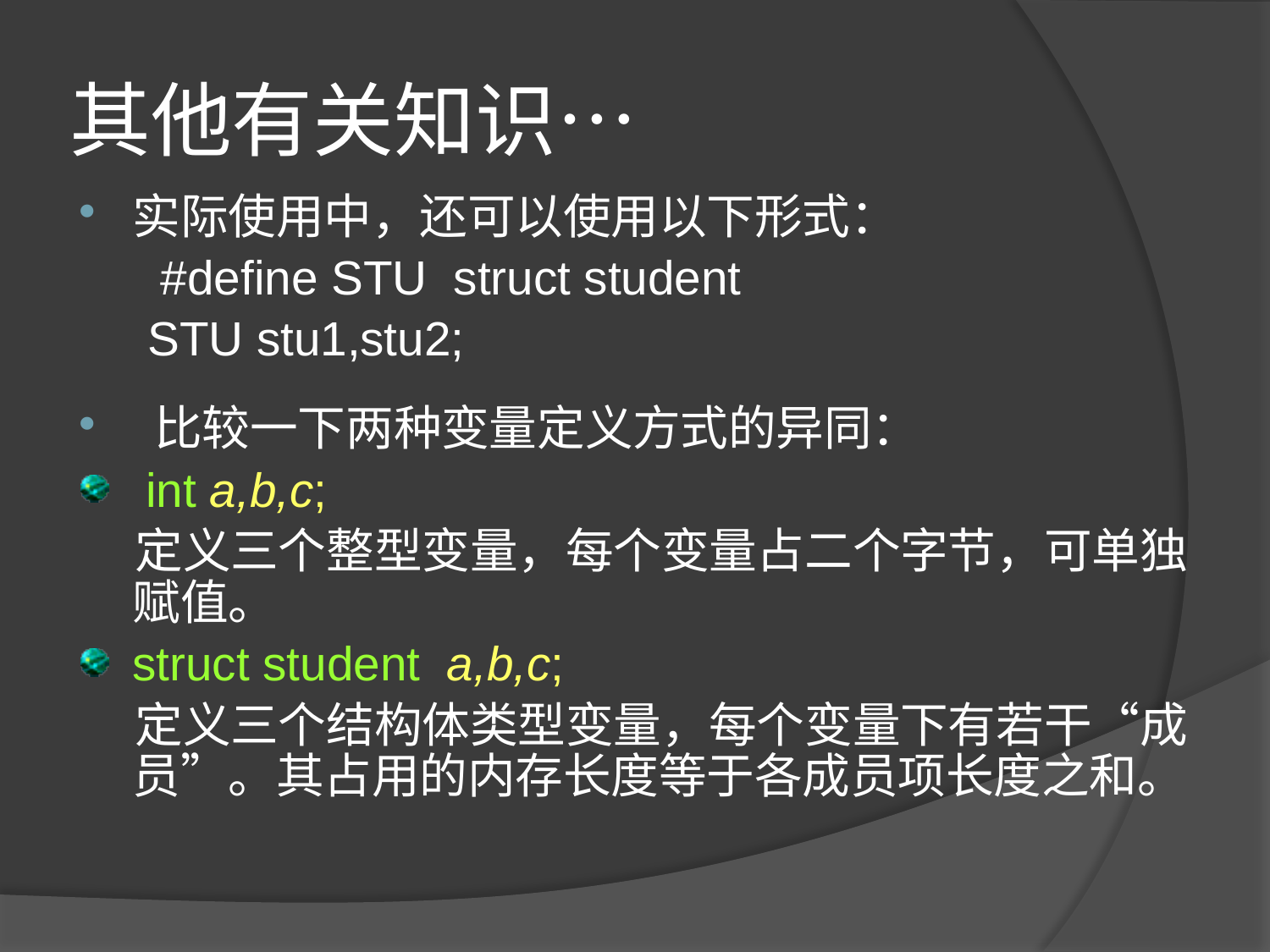

# 其他有关知识…
实际使用中，还可以使用以下形式：
      #define STU  struct student
     STU stu1,stu2;
 比较一下两种变量定义方式的异同：
 int a,b,c;
    定义三个整型变量，每个变量占二个字节，可单独赋值。
struct student  a,b,c;
    定义三个结构体类型变量，每个变量下有若干“成员”。其占用的内存长度等于各成员项长度之和。